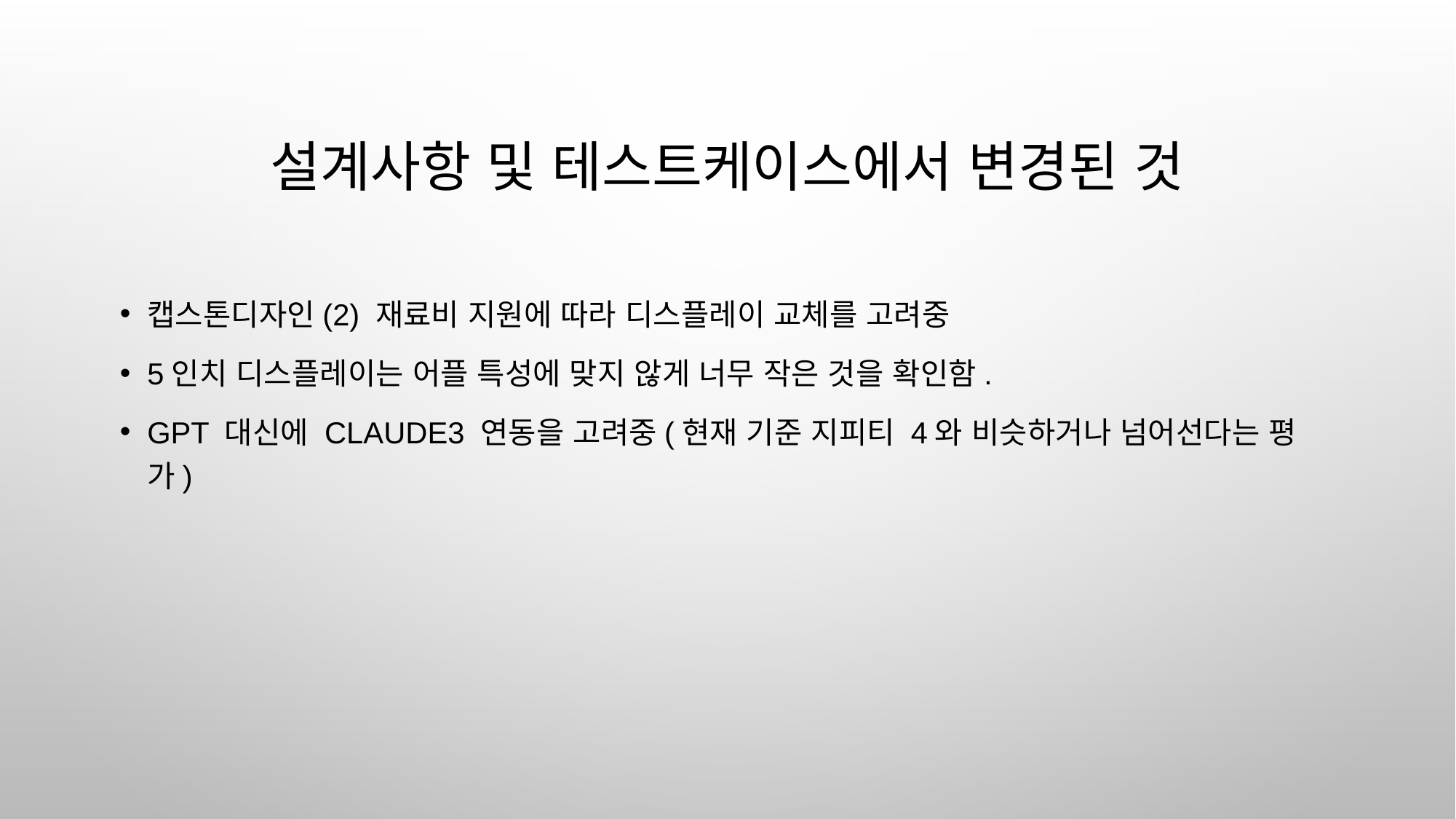

# 설계사항 및 테스트케이스에서 변경된 것
캡스톤디자인(2) 재료비 지원에 따라 디스플레이 교체를 고려중
5인치 디스플레이는 어플 특성에 맞지 않게 너무 작은 것을 확인함.
gpt 대신에 CLAUDE3 연동을 고려중(현재 기준 지피티 4와 비슷하거나 넘어선다는 평가)